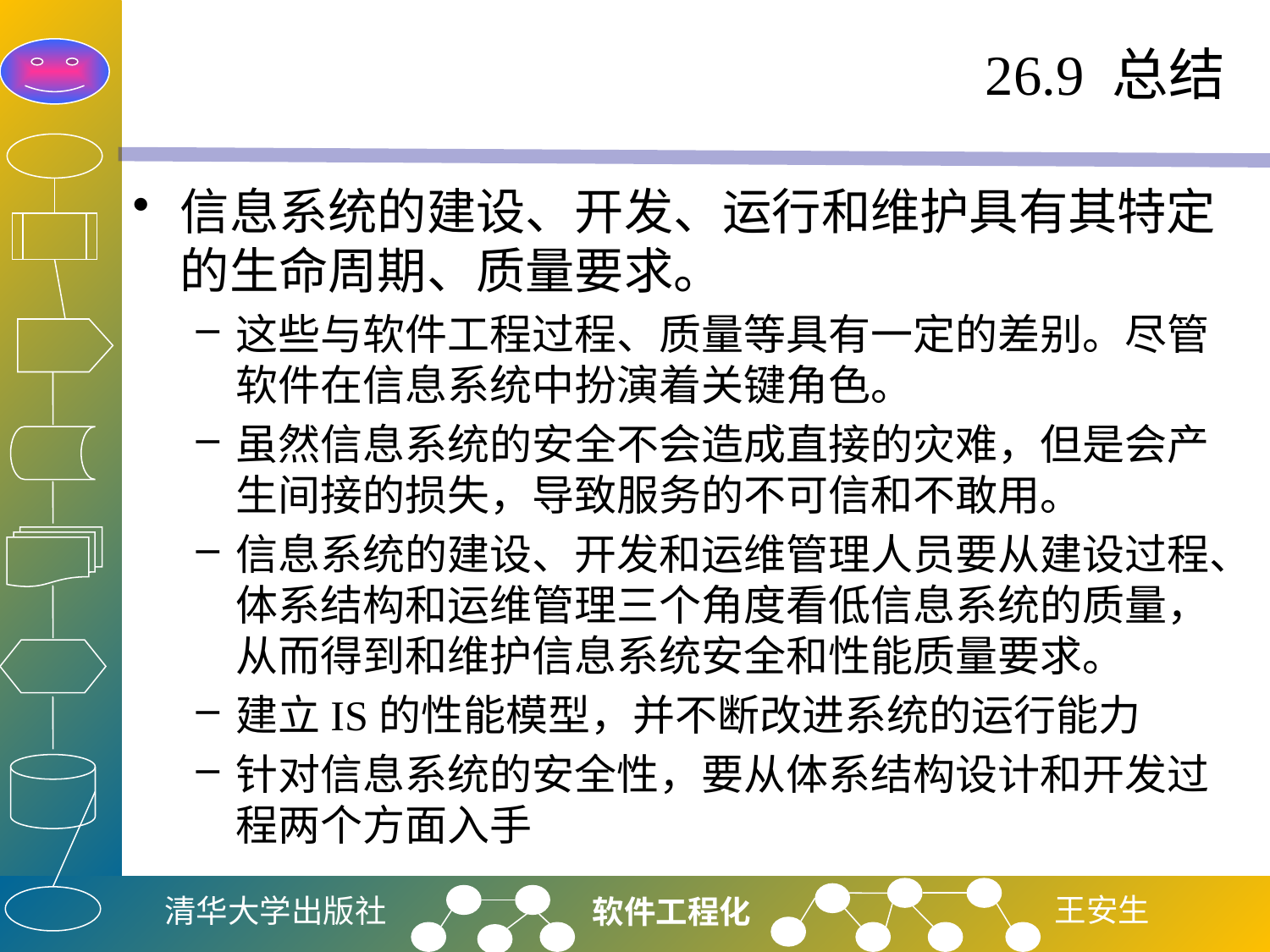

# 26.9 总结
信息系统的建设、开发、运行和维护具有其特定的生命周期、质量要求。
这些与软件工程过程、质量等具有一定的差别。尽管软件在信息系统中扮演着关键角色。
虽然信息系统的安全不会造成直接的灾难，但是会产生间接的损失，导致服务的不可信和不敢用。
信息系统的建设、开发和运维管理人员要从建设过程、体系结构和运维管理三个角度看低信息系统的质量，从而得到和维护信息系统安全和性能质量要求。
建立IS的性能模型，并不断改进系统的运行能力
针对信息系统的安全性，要从体系结构设计和开发过程两个方面入手